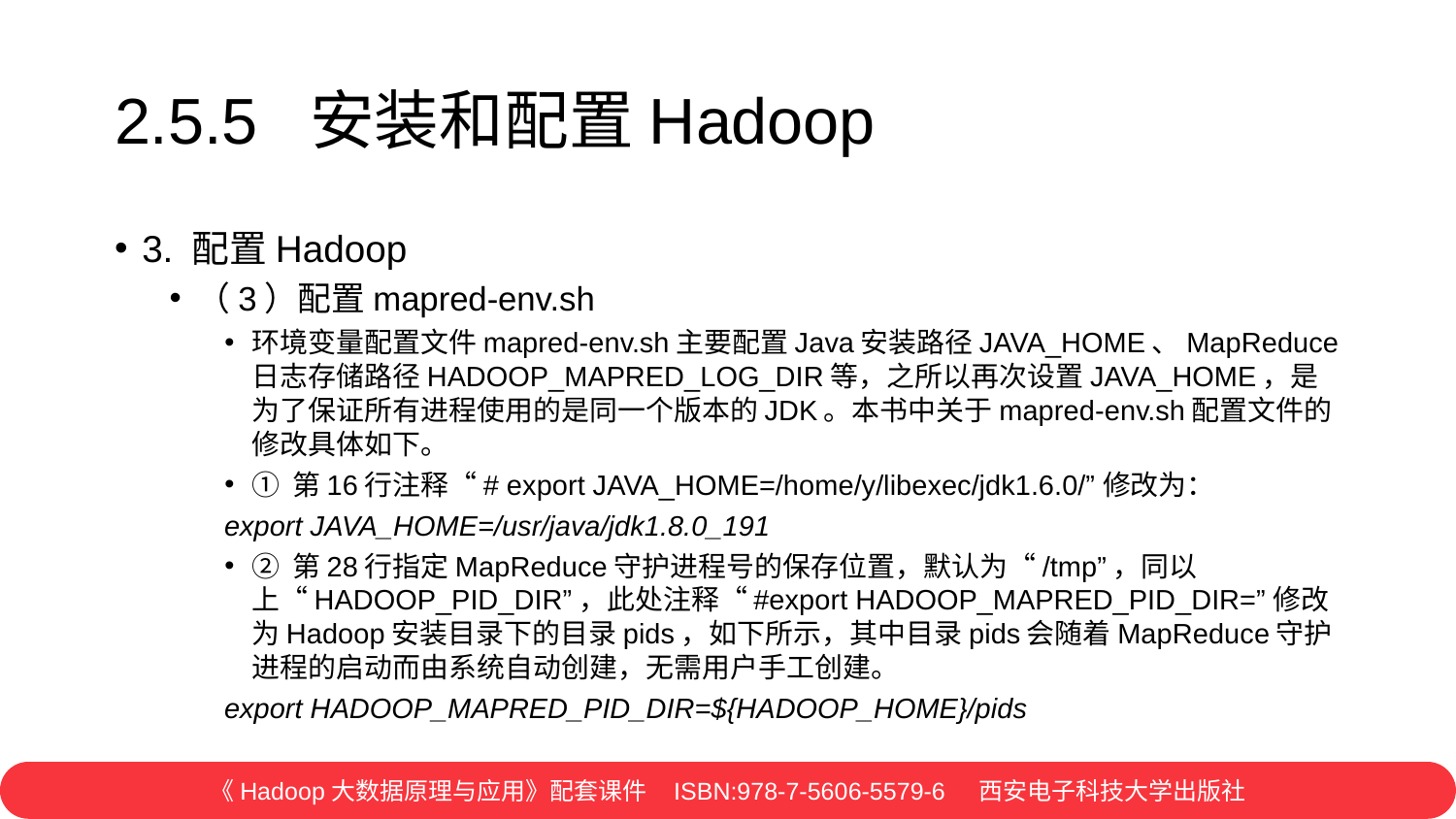

# 2.5.5  安装和配置Hadoop
3. 配置Hadoop
（3）配置mapred-env.sh
环境变量配置文件mapred-env.sh主要配置Java安装路径JAVA_HOME、MapReduce日志存储路径HADOOP_MAPRED_LOG_DIR等，之所以再次设置JAVA_HOME，是为了保证所有进程使用的是同一个版本的JDK。本书中关于mapred-env.sh配置文件的修改具体如下。
① 第16行注释“# export JAVA_HOME=/home/y/libexec/jdk1.6.0/”修改为：
export JAVA_HOME=/usr/java/jdk1.8.0_191
② 第28行指定MapReduce守护进程号的保存位置，默认为“/tmp”，同以上“HADOOP_PID_DIR”，此处注释“#export HADOOP_MAPRED_PID_DIR=”修改为Hadoop安装目录下的目录pids，如下所示，其中目录pids会随着MapReduce守护进程的启动而由系统自动创建，无需用户手工创建。
export HADOOP_MAPRED_PID_DIR=${HADOOP_HOME}/pids